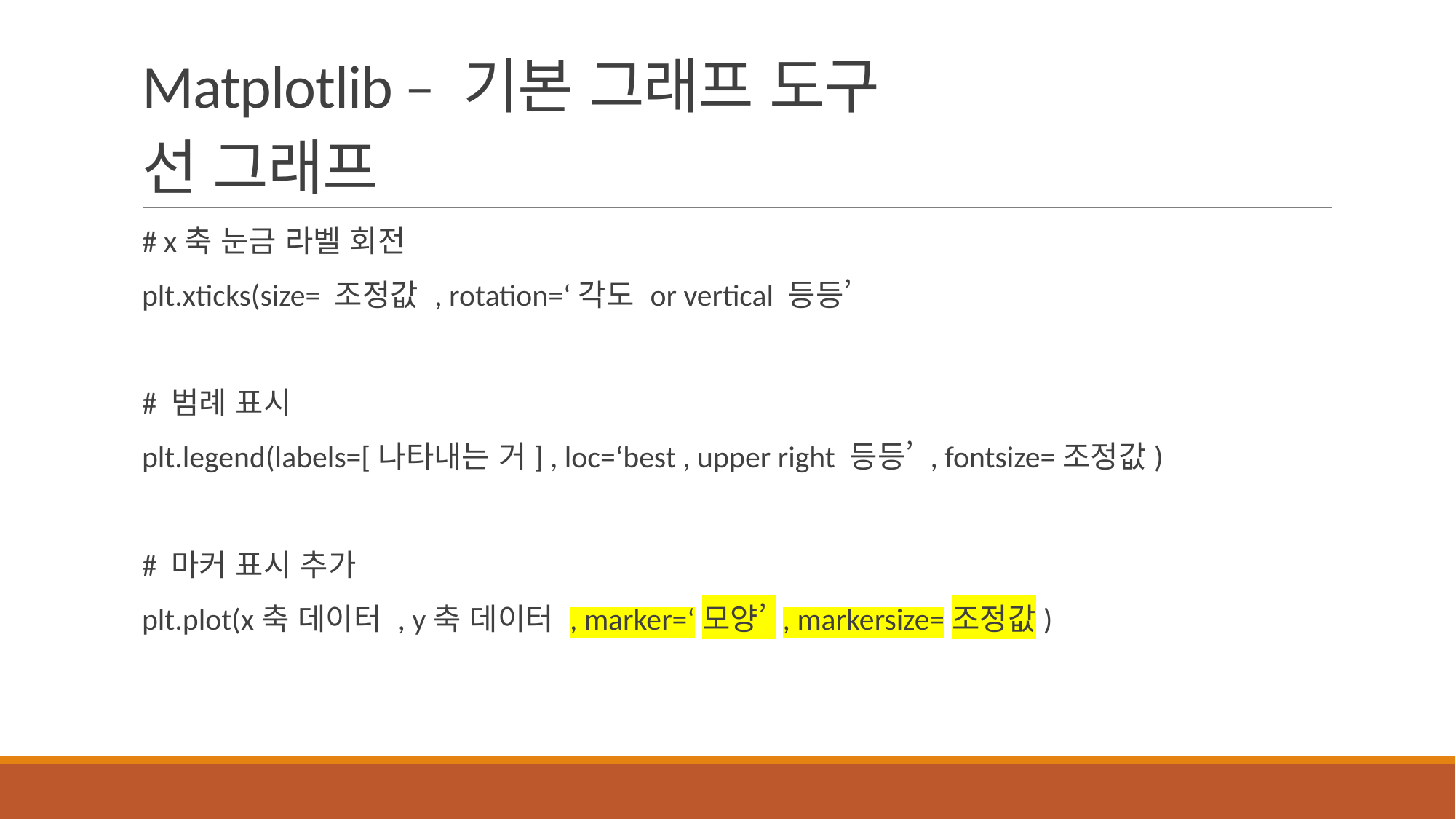

# Matplotlib – 기본 그래프 도구 선 그래프
# x축 눈금 라벨 회전
plt.xticks(size= 조정값 , rotation=‘각도 or vertical 등등’

# 범례 표시
plt.legend(labels=[나타내는 거] , loc=‘best , upper right 등등’ , fontsize=조정값)

# 마커 표시 추가
plt.plot(x축 데이터 , y축 데이터 , marker=‘모양’ , markersize=조정값)